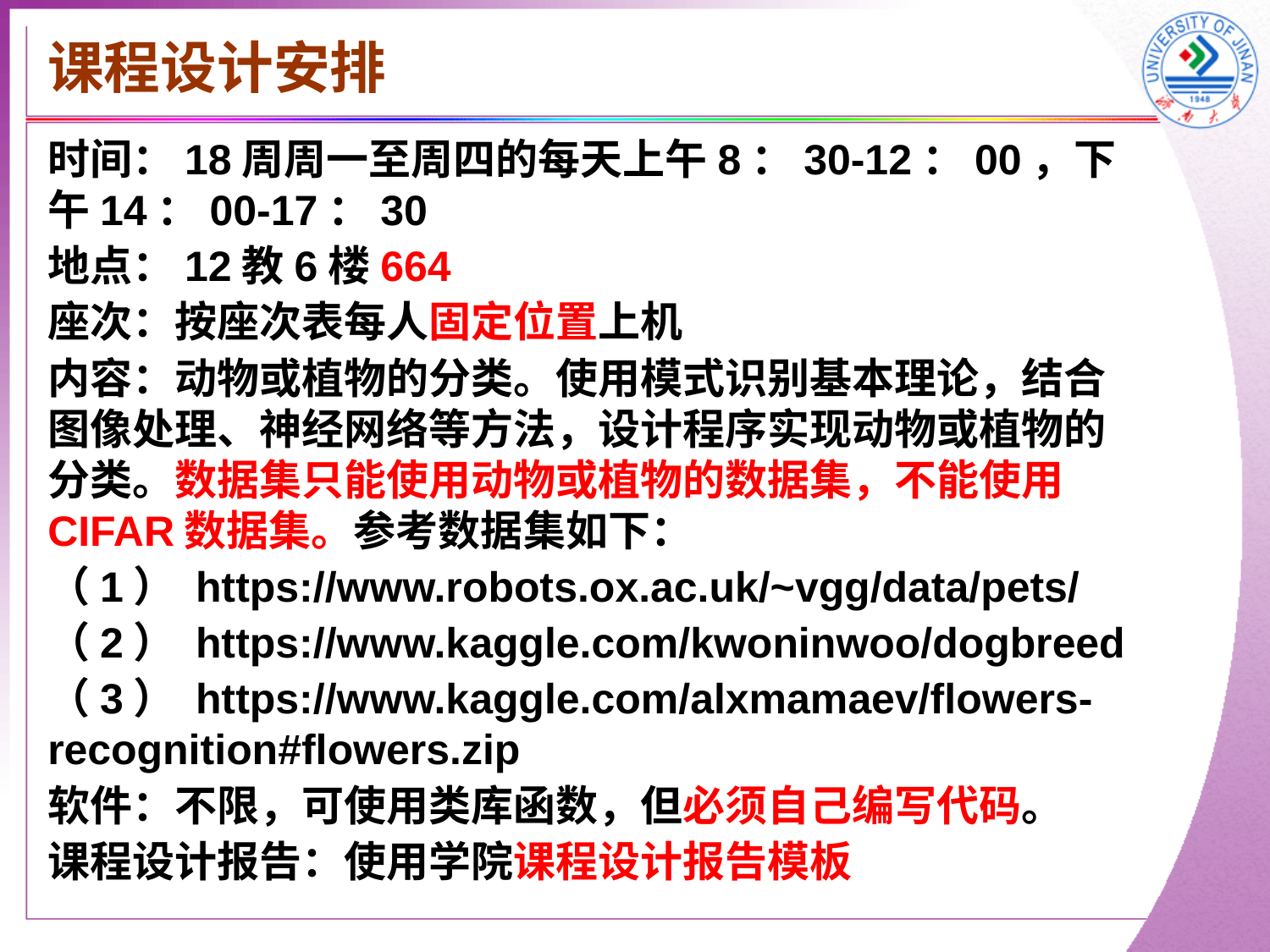

# 课程设计安排
时间：18周周一至周四的每天上午8：30-12：00，下午14：00-17：30
地点：12教6楼664
座次：按座次表每人固定位置上机
内容：动物或植物的分类。使用模式识别基本理论，结合图像处理、神经网络等方法，设计程序实现动物或植物的分类。数据集只能使用动物或植物的数据集，不能使用CIFAR数据集。参考数据集如下：
（1） https://www.robots.ox.ac.uk/~vgg/data/pets/
（2） https://www.kaggle.com/kwoninwoo/dogbreed
（3） https://www.kaggle.com/alxmamaev/flowers-recognition#flowers.zip
软件：不限，可使用类库函数，但必须自己编写代码。
课程设计报告：使用学院课程设计报告模板
1